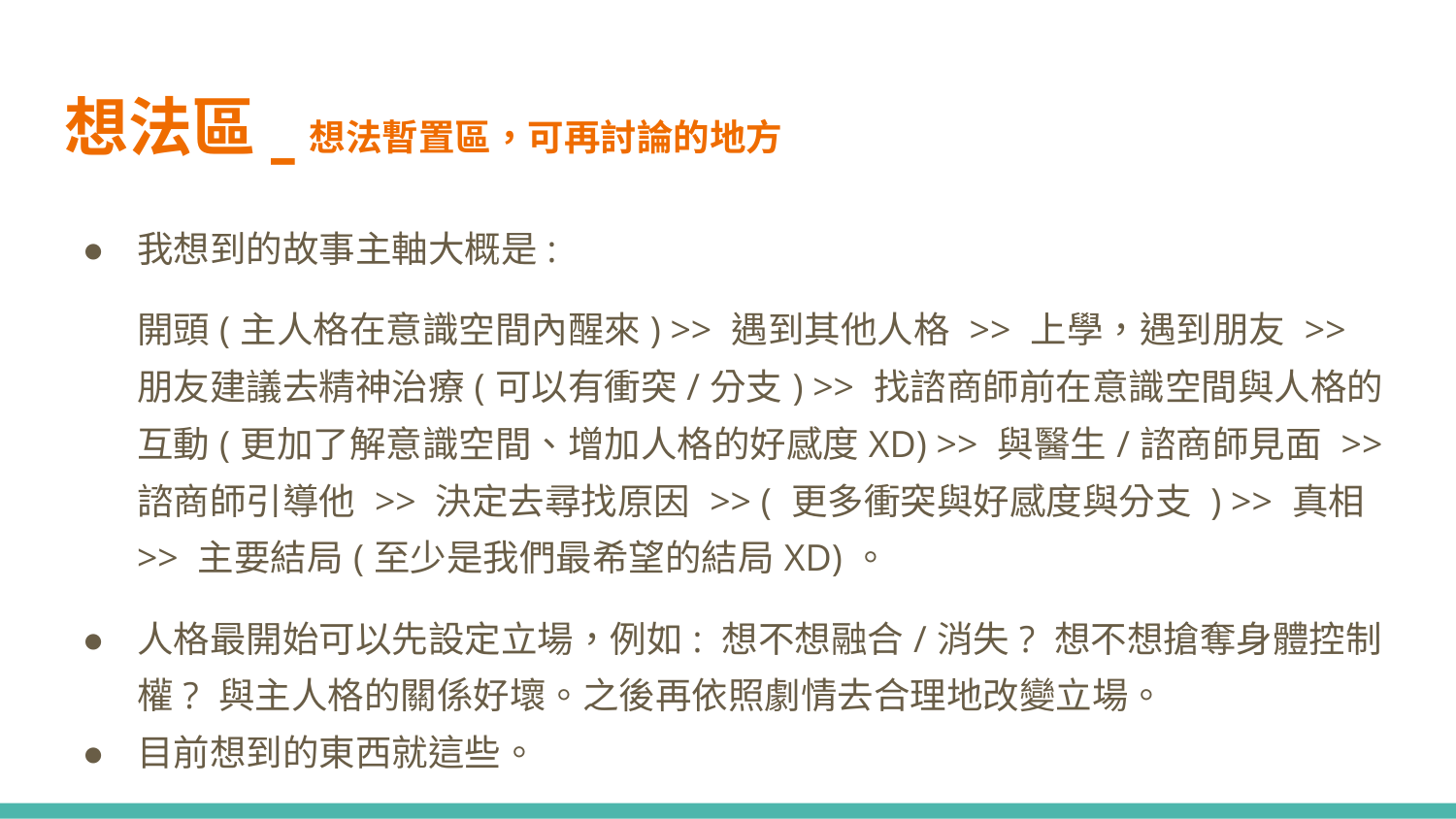

# 想法區_想法暫置區，可再討論的地方
我想到的故事主軸大概是:
開頭(主人格在意識空間內醒來) >> 遇到其他人格 >> 上學，遇到朋友 >> 朋友建議去精神治療(可以有衝突/分支) >> 找諮商師前在意識空間與人格的互動(更加了解意識空間、增加人格的好感度XD) >> 與醫生/諮商師見面 >> 諮商師引導他 >> 決定去尋找原因 >> ( 更多衝突與好感度與分支 ) >> 真相 >> 主要結局(至少是我們最希望的結局XD)。
人格最開始可以先設定立場，例如: 想不想融合/消失? 想不想搶奪身體控制權? 與主人格的關係好壞。之後再依照劇情去合理地改變立場。
目前想到的東西就這些。